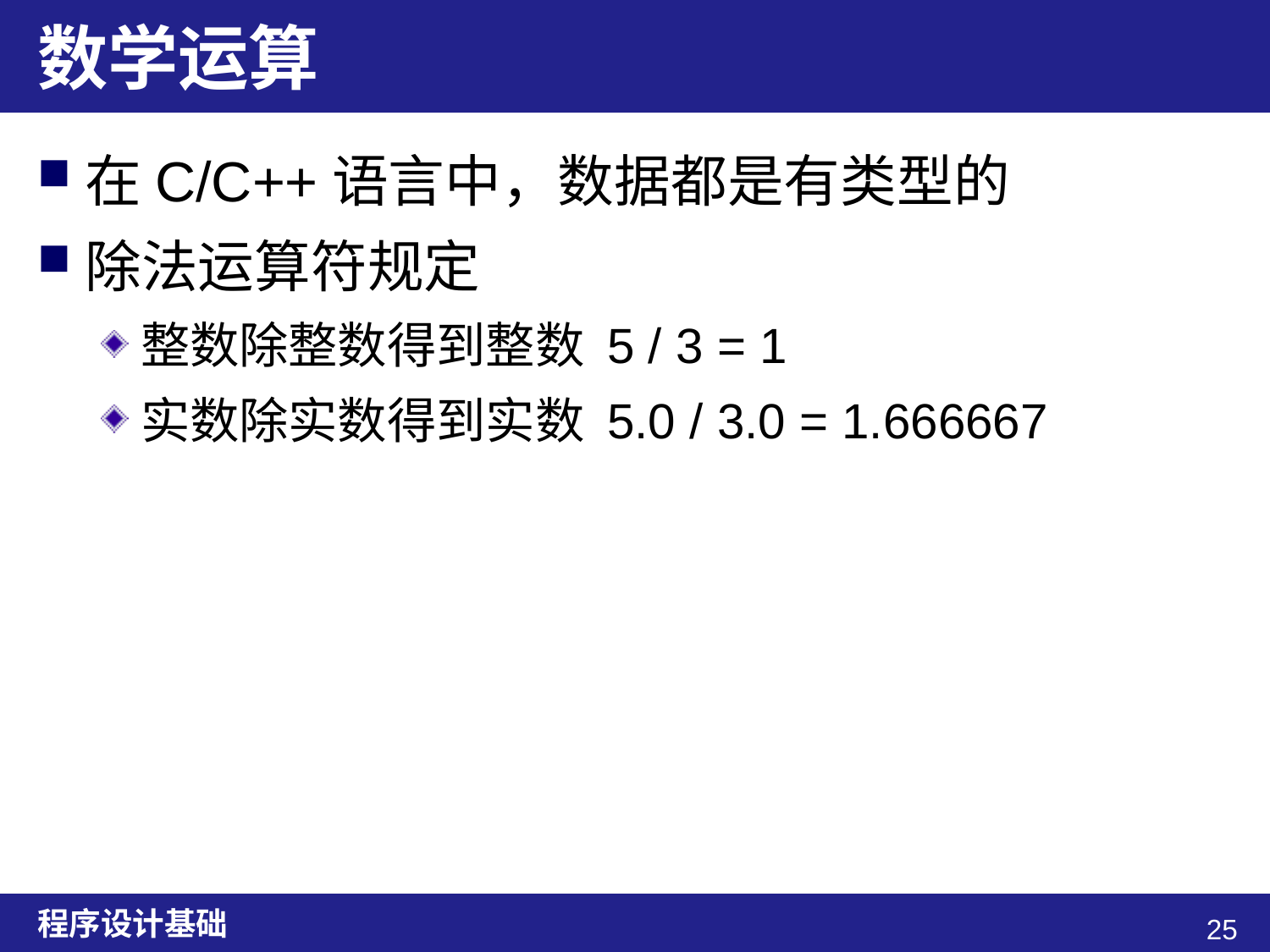

# 数学运算
在C/C++语言中，数据都是有类型的
除法运算符规定
整数除整数得到整数 5 / 3 = 1
实数除实数得到实数 5.0 / 3.0 = 1.666667